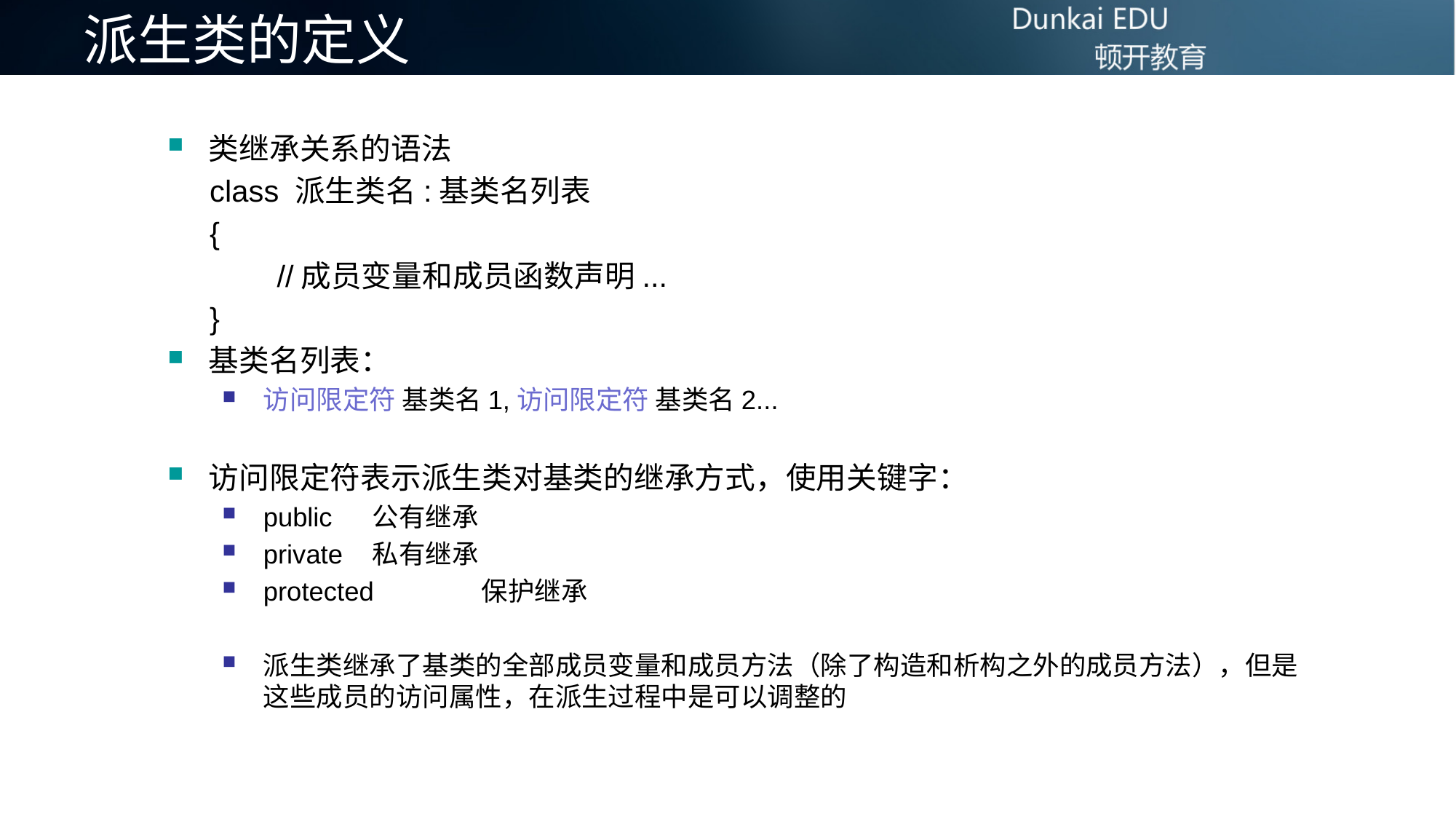

# 派生类的定义
类继承关系的语法
     class 派生类名:基类名列表
     {
	//成员变量和成员函数声明...
     }
基类名列表：
访问限定符 基类名1,访问限定符 基类名2...

访问限定符表示派生类对基类的继承方式，使用关键字：
public	公有继承
private	私有继承
protected	保护继承

派生类继承了基类的全部成员变量和成员方法（除了构造和析构之外的成员方法），但是这些成员的访问属性，在派生过程中是可以调整的